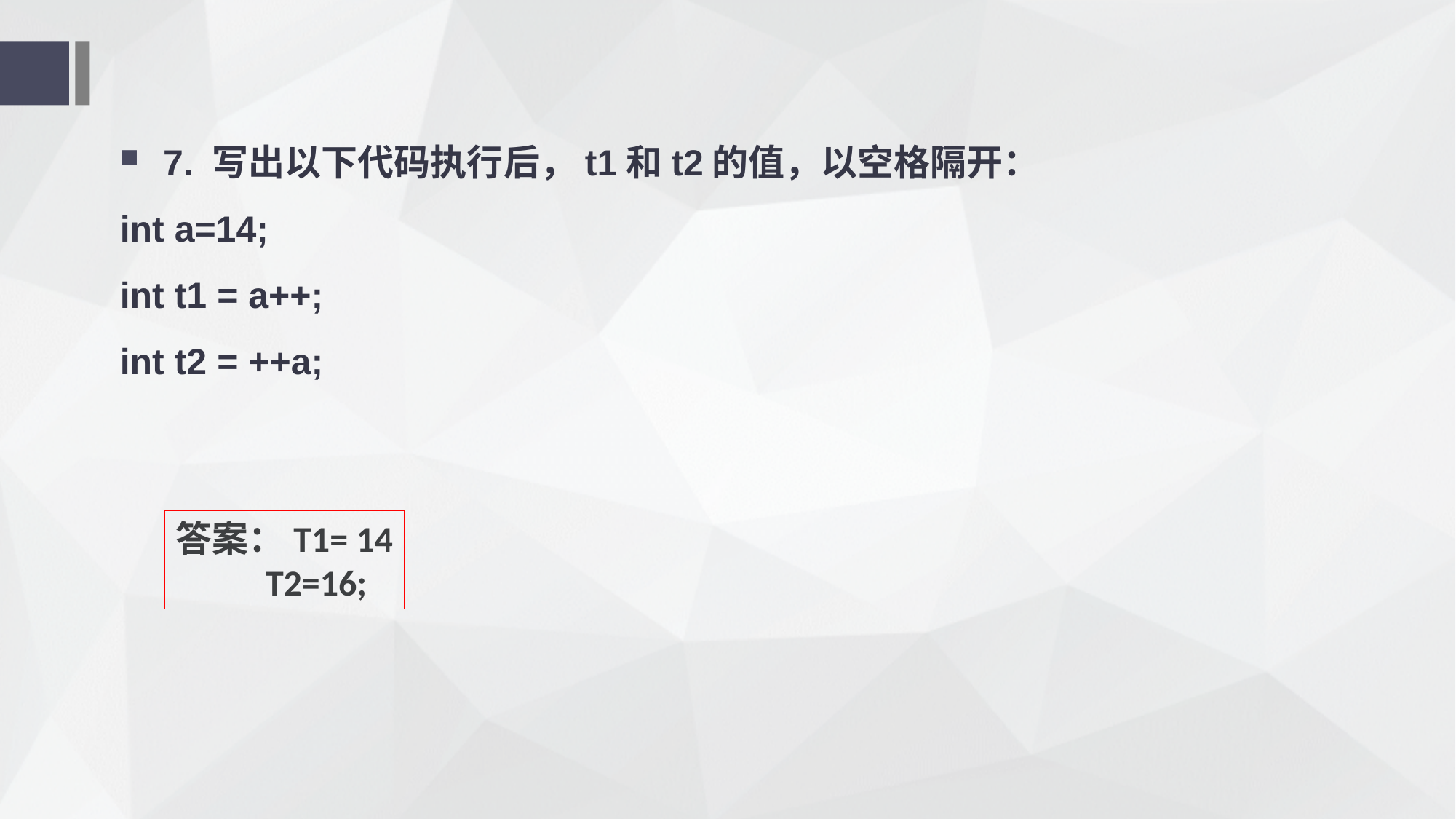

7. 写出以下代码执行后，t1和t2的值，以空格隔开：
int a=14;
int t1 = a++;
int t2 = ++a;
答案：T1= 14
           T2=16;